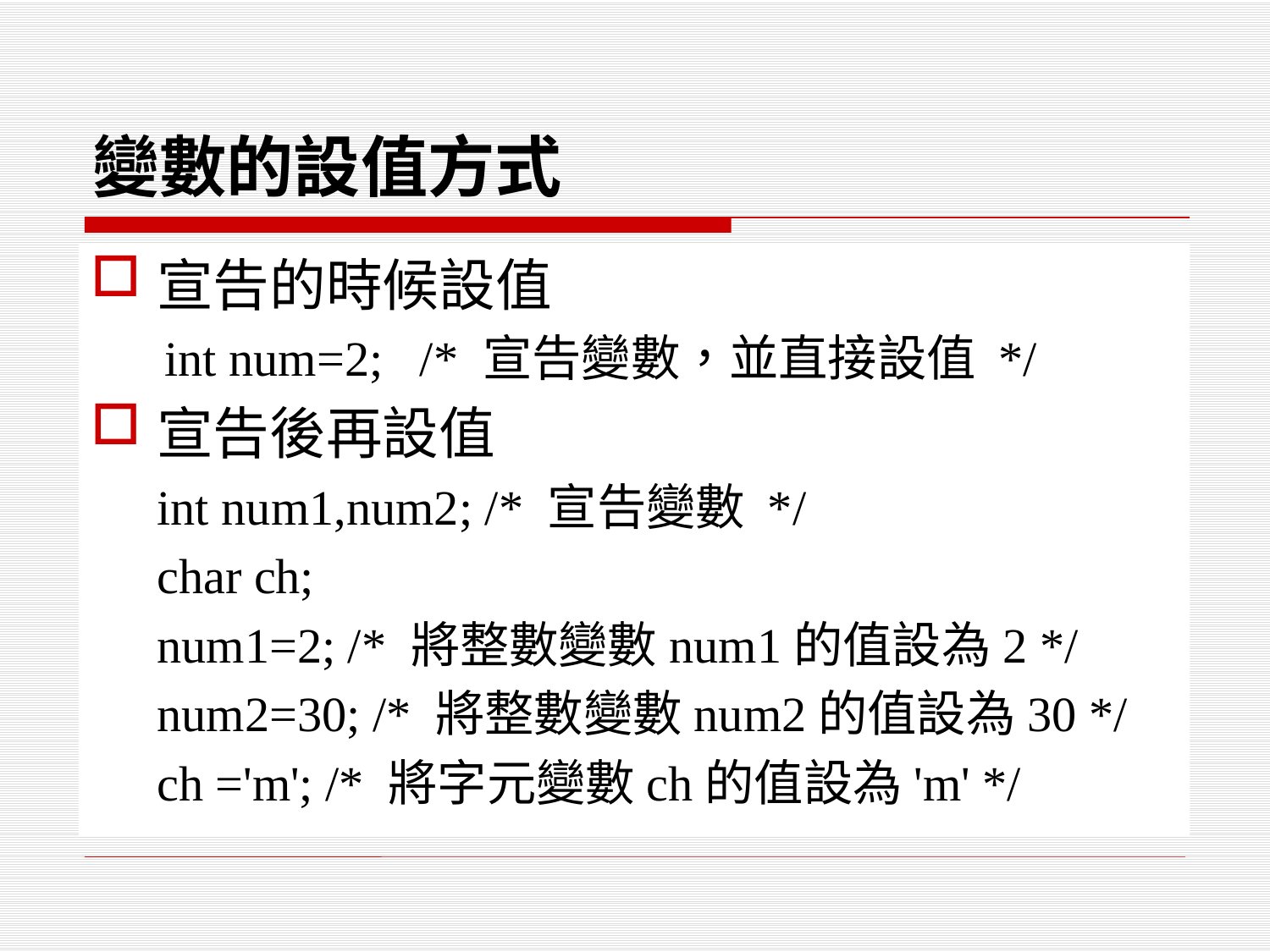

# 變數的設值方式
宣告的時候設值
 int num=2;   /* 宣告變數，並直接設值 */
宣告後再設值
int num1,num2; /* 宣告變數 */
char ch;
num1=2; /* 將整數變數num1的值設為2 */
num2=30; /* 將整數變數num2的值設為30 */
ch ='m'; /* 將字元變數ch的值設為'm' */